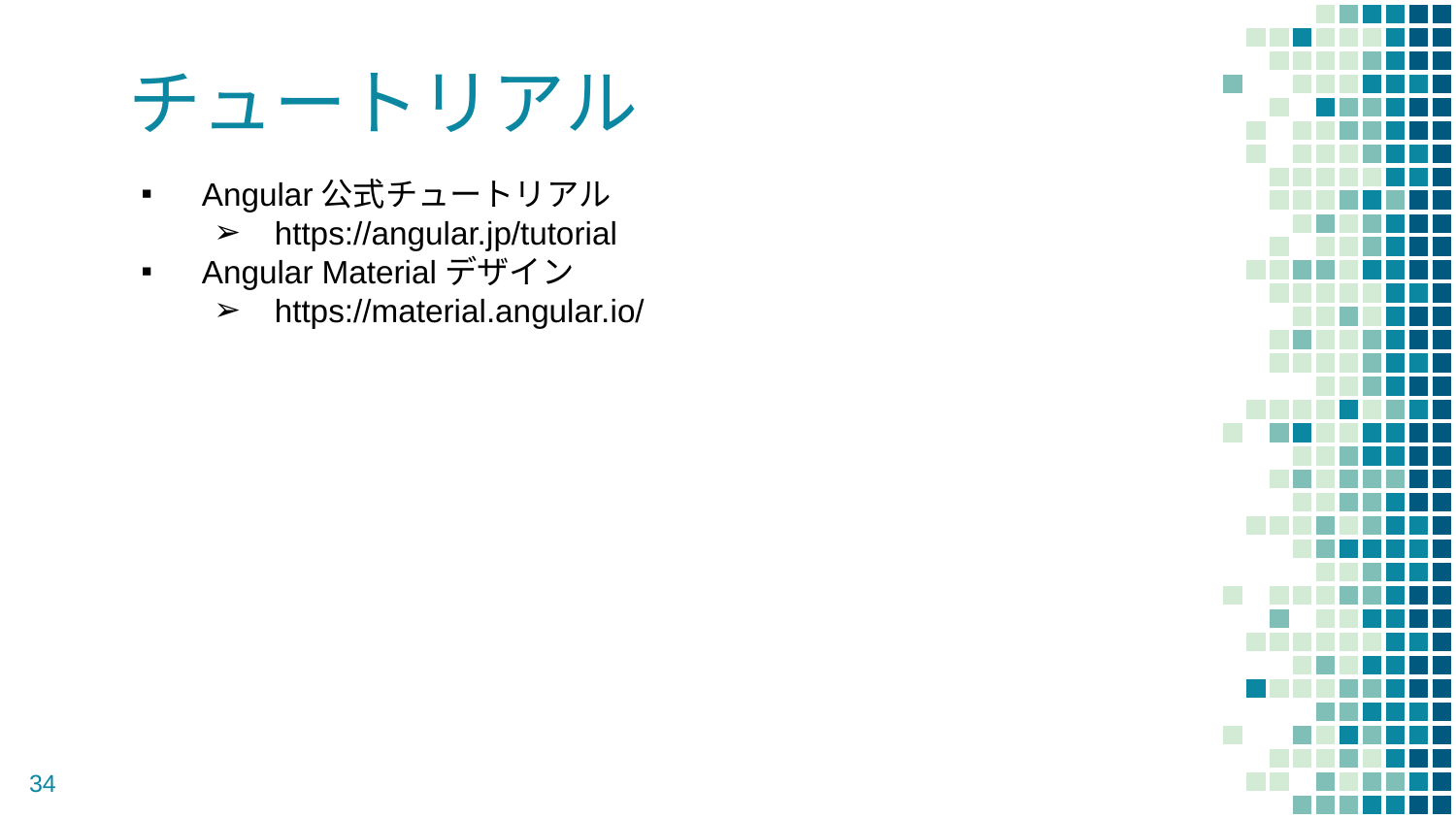

# チュートリアル

Angular公式チュートリアル
https://angular.jp/tutorial
Angular Materialデザイン
https://material.angular.io/

34